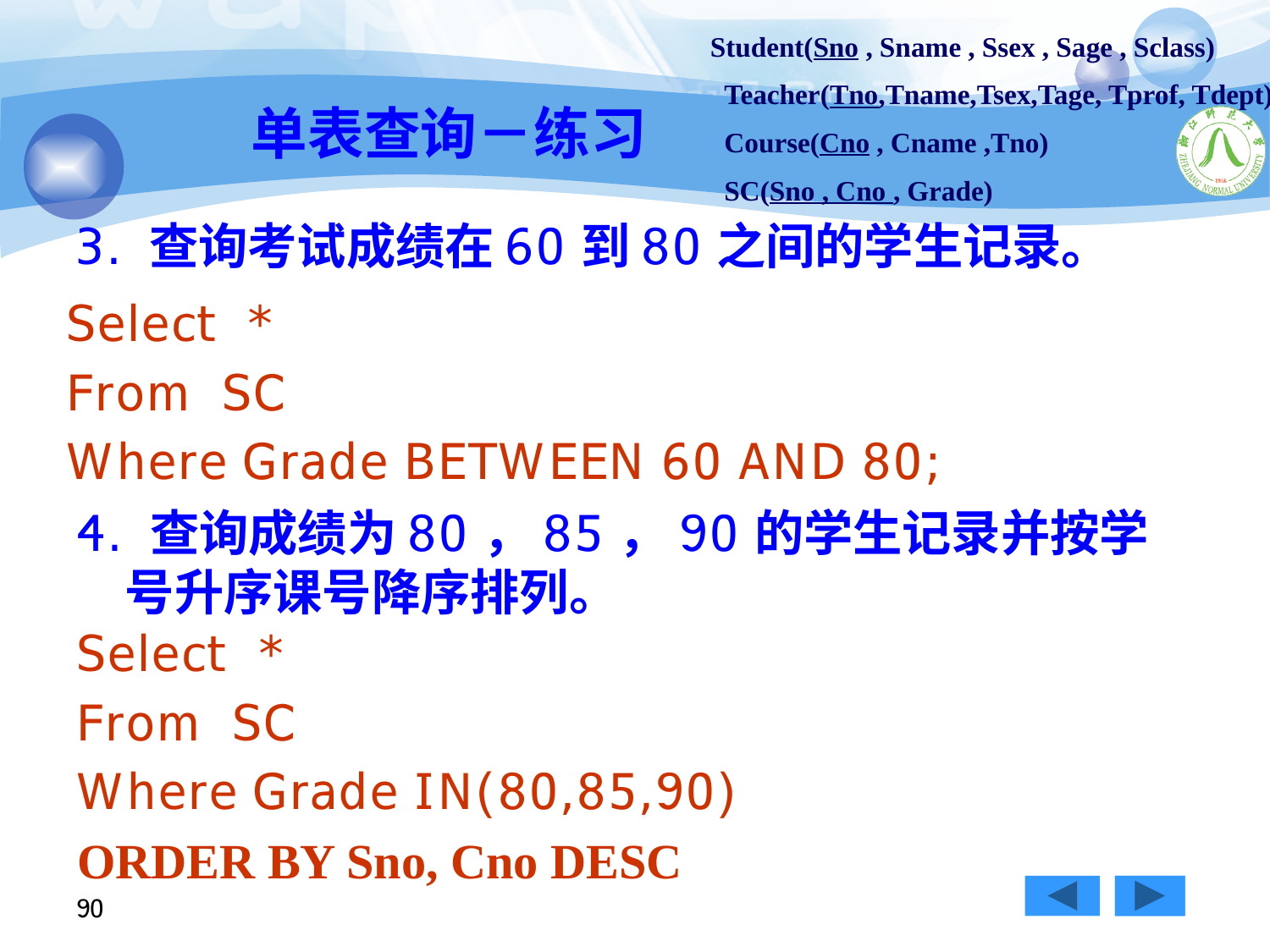

Student(Sno , Sname , Ssex , Sage , Sclass)
  Teacher(Tno,Tname,Tsex,Tage, Tprof, Tdept)
  Course(Cno , Cname ,Tno)
  SC(Sno , Cno , Grade)
# 单表查询－练习
3. 查询考试成绩在60到80之间的学生记录。
Select  *
From  SC
Where Grade BETWEEN 60 AND 80;
4. 查询成绩为80，85，90的学生记录并按学号升序课号降序排列。
Select  *
From  SC
Where Grade IN(80,85,90)
ORDER BY Sno, Cno DESC
90